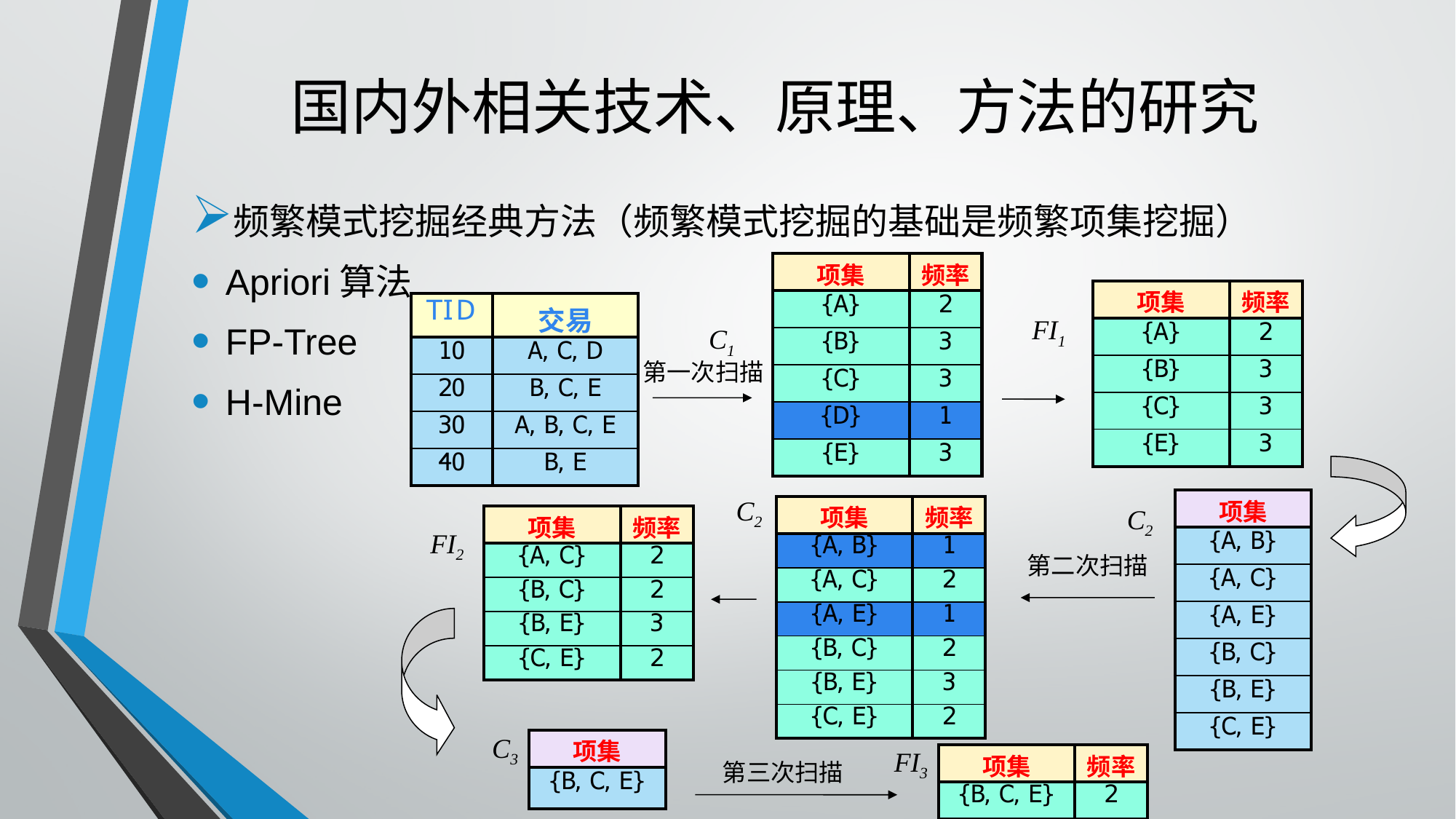

# 国内外相关技术、原理、方法的研究
频繁模式挖掘经典方法（频繁模式挖掘的基础是频繁项集挖掘）
Apriori算法
FP-Tree
H-Mine
| 项集 | 频率 |
| --- | --- |
| {A} | 2 |
| {B} | 3 |
| {C} | 3 |
| {D} | 1 |
| {E} | 3 |
| 项集 | 频率 |
| --- | --- |
| {A} | 2 |
| {B} | 3 |
| {C} | 3 |
| {E} | 3 |
| TID | 交易 |
| --- | --- |
| 10 | A, C, D |
| 20 | B, C, E |
| 30 | A, B, C, E |
| 40 | B, E |
FI1
C1
第一次扫描

C2
| 项集 |
| --- |
| {A, B} |
| {A, C} |
| {A, E} |
| {B, C} |
| {B, E} |
| {C, E} |
C2
| 项集 | 频率 |
| --- | --- |
| {A, B} | 1 |
| {A, C} | 2 |
| {A, E} | 1 |
| {B, C} | 2 |
| {B, E} | 3 |
| {C, E} | 2 |
| 项集 | 频率 |
| --- | --- |
| {A, C} | 2 |
| {B, C} | 2 |
| {B, E} | 3 |
| {C, E} | 2 |
FI2
第二次扫描

C3
| 项集 |
| --- |
| {B, C, E} |
FI3
| 项集 | 频率 |
| --- | --- |
| {B, C, E} | 2 |
第三次扫描